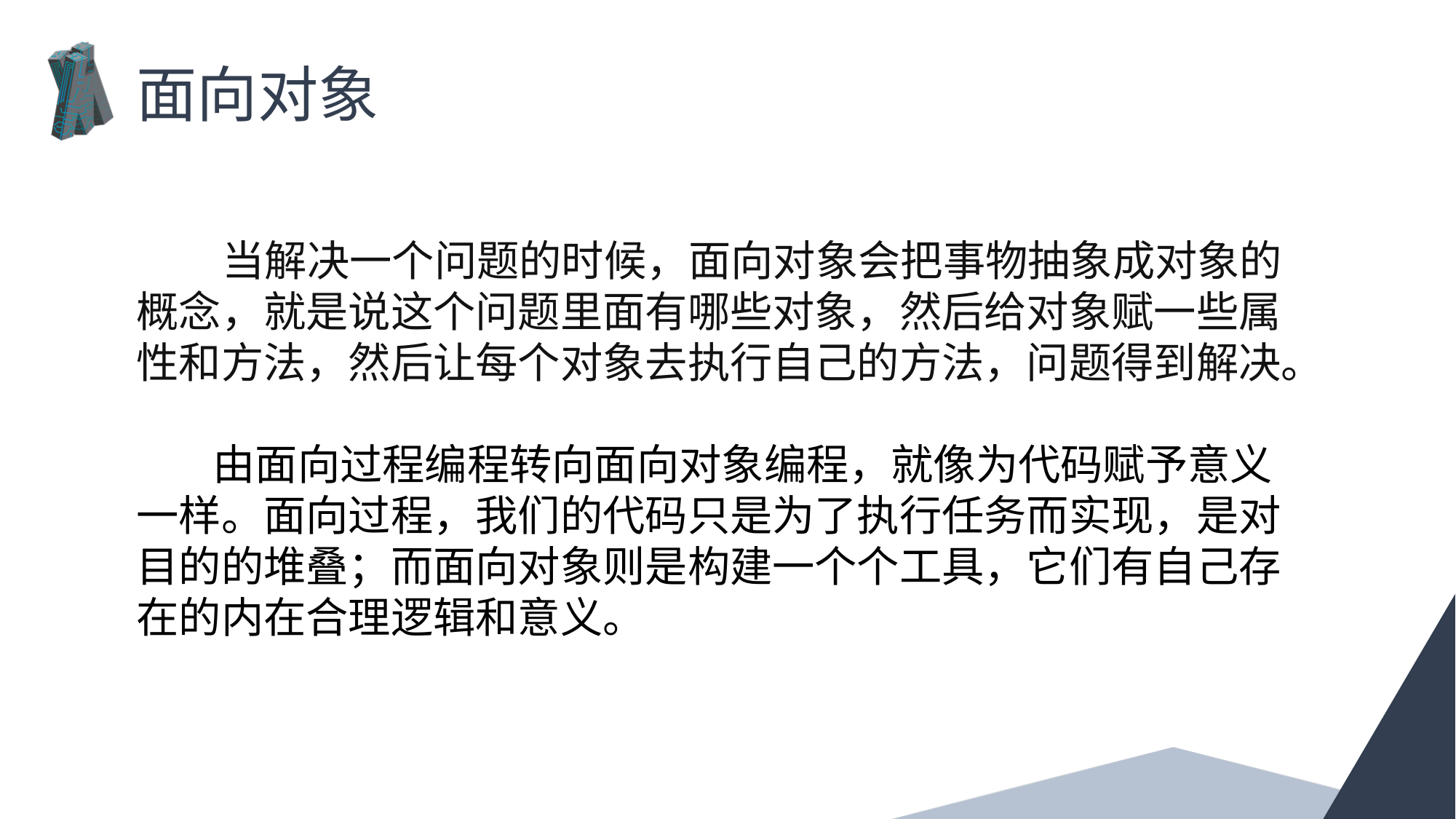

面向对象
        当解决一个问题的时候，面向对象会把事物抽象成对象的概念，就是说这个问题里面有哪些对象，然后给对象赋一些属性和方法，然后让每个对象去执行自己的方法，问题得到解决。

       由面向过程编程转向面向对象编程，就像为代码赋予意义一样。面向过程，我们的代码只是为了执行任务而实现，是对目的的堆叠；而面向对象则是构建一个个工具，它们有自己存在的内在合理逻辑和意义。